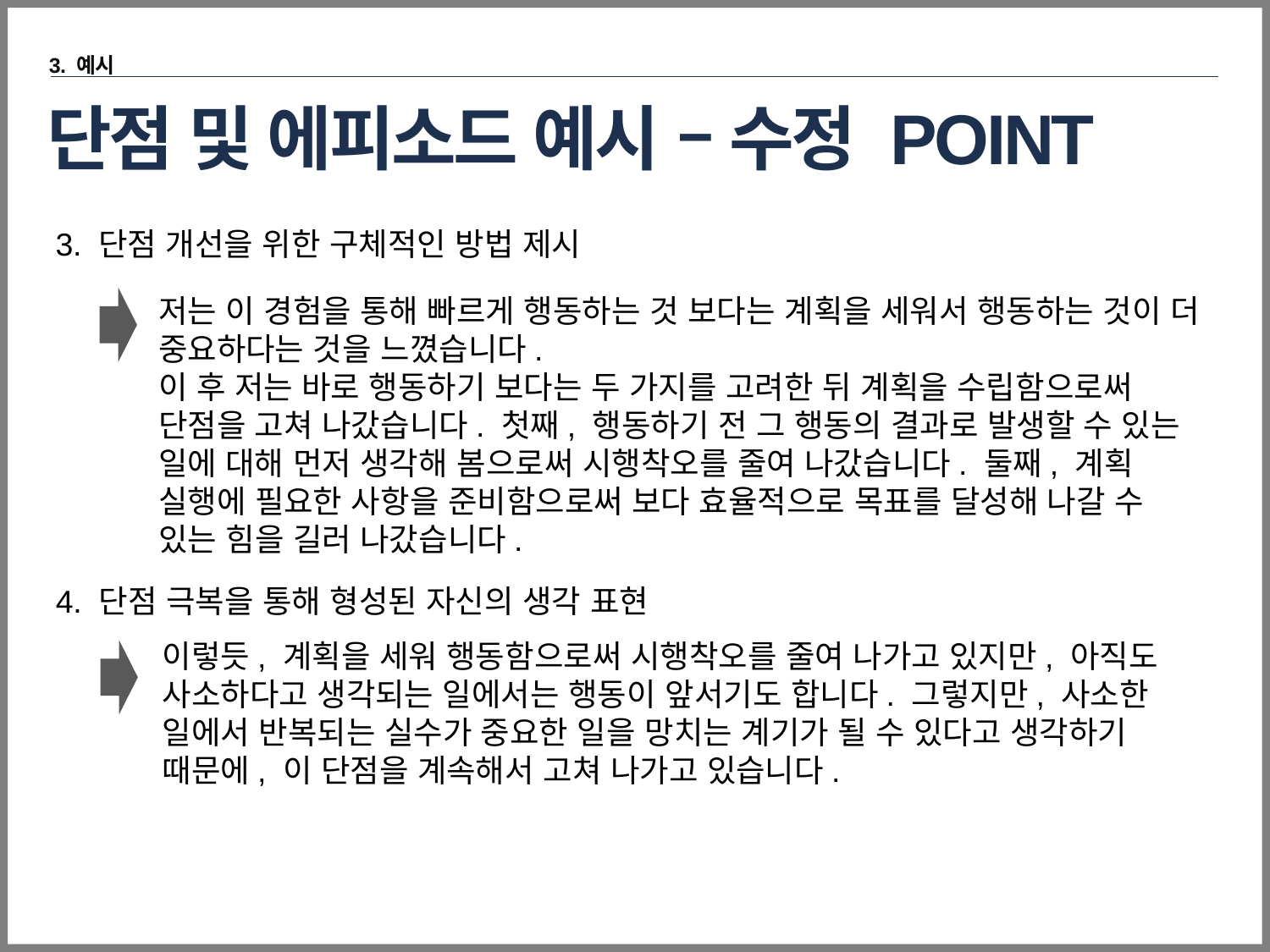

3. 예시
# 단점 및 에피소드 예시 – 수정 POINT
3. 단점 개선을 위한 구체적인 방법 제시
저는 이 경험을 통해 빠르게 행동하는 것 보다는 계획을 세워서 행동하는 것이 더 중요하다는 것을 느꼈습니다.
이 후 저는 바로 행동하기 보다는 두 가지를 고려한 뒤 계획을 수립함으로써 단점을 고쳐 나갔습니다. 첫째, 행동하기 전 그 행동의 결과로 발생할 수 있는 일에 대해 먼저 생각해 봄으로써 시행착오를 줄여 나갔습니다. 둘째, 계획 실행에 필요한 사항을 준비함으로써 보다 효율적으로 목표를 달성해 나갈 수 있는 힘을 길러 나갔습니다.

4. 단점 극복을 통해 형성된 자신의 생각 표현
이렇듯, 계획을 세워 행동함으로써 시행착오를 줄여 나가고 있지만, 아직도 사소하다고 생각되는 일에서는 행동이 앞서기도 합니다. 그렇지만, 사소한 일에서 반복되는 실수가 중요한 일을 망치는 계기가 될 수 있다고 생각하기 때문에, 이 단점을 계속해서 고쳐 나가고 있습니다.